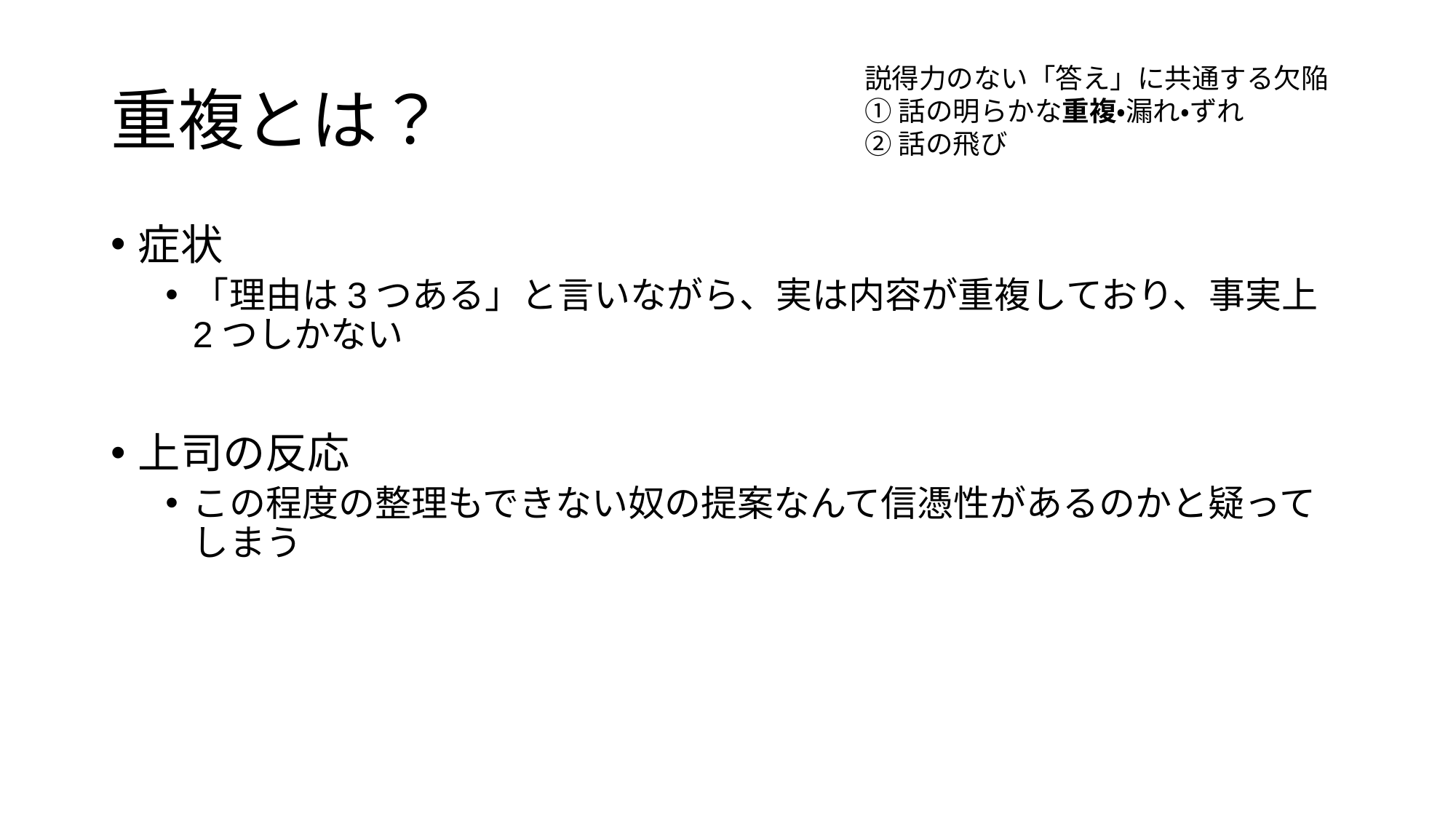

# 重複とは？
説得力のない「答え」に共通する欠陥
①話の明らかな重複・漏れ・ずれ
②話の飛び
症状
「理由は3つある」と言いながら、実は内容が重複しており、事実上2つしかない

上司の反応
この程度の整理もできない奴の提案なんて信憑性があるのかと疑ってしまう